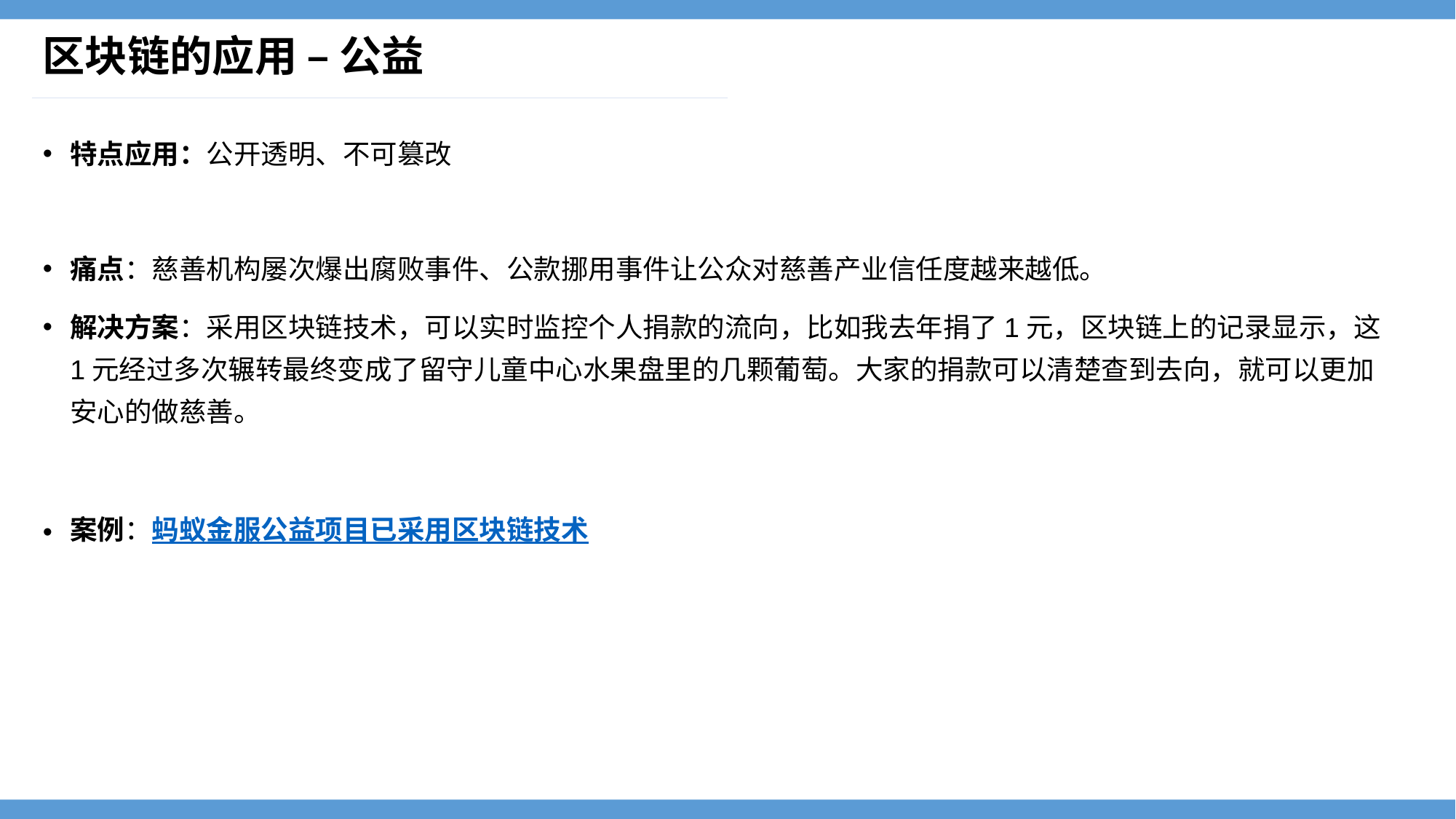

# 区块链的应用 – 公益
特点应用：公开透明、不可篡改

痛点：慈善机构屡次爆出腐败事件、公款挪用事件让公众对慈善产业信任度越来越低。
解决方案：采用区块链技术，可以实时监控个人捐款的流向，比如我去年捐了1元，区块链上的记录显示，这1元经过多次辗转最终变成了留守儿童中心水果盘里的几颗葡萄。大家的捐款可以清楚查到去向，就可以更加安心的做慈善。

案例：蚂蚁金服公益项目已采用区块链技术